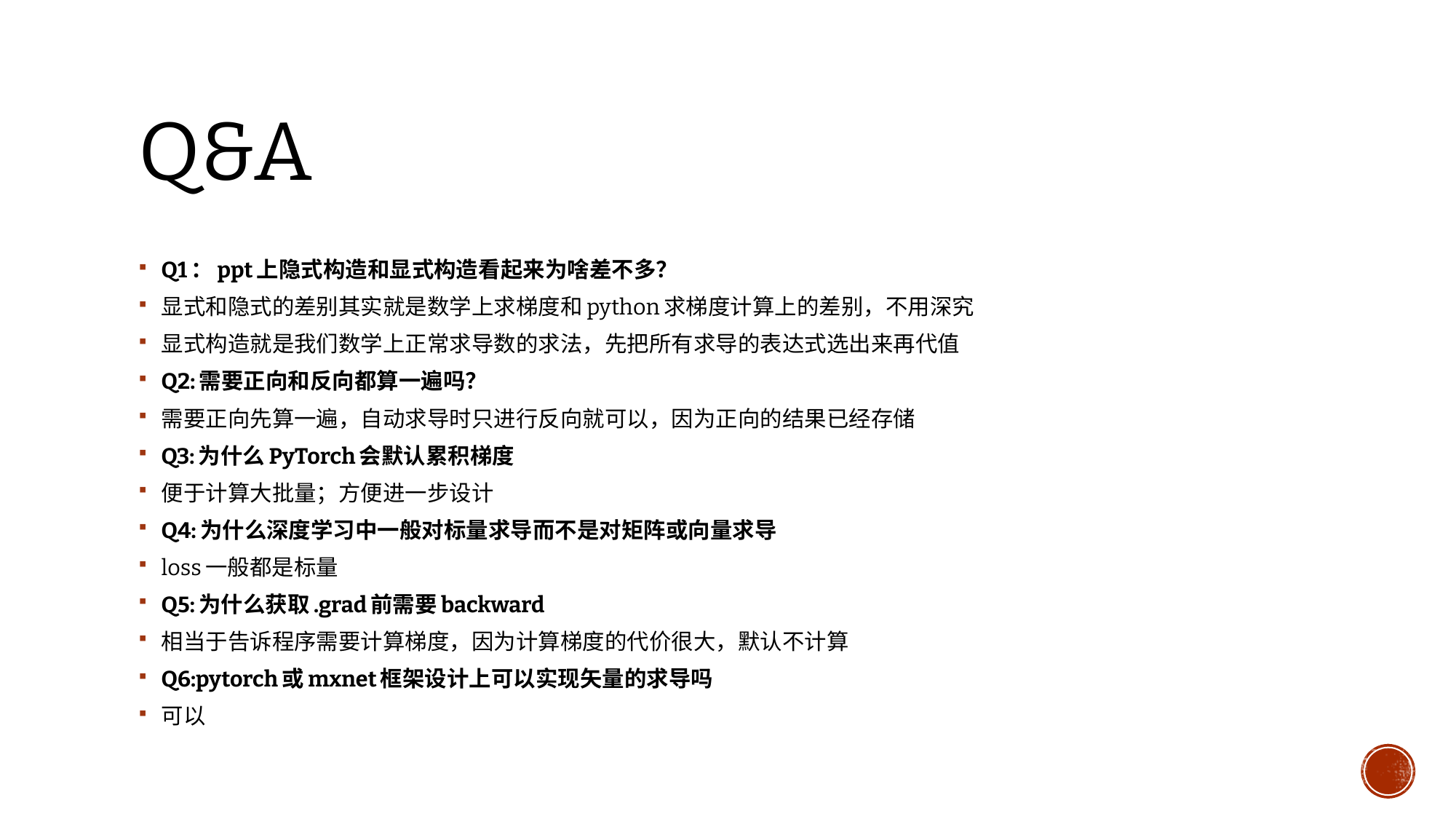

# Q&A
Q1：ppt上隐式构造和显式构造看起来为啥差不多？
显式和隐式的差别其实就是数学上求梯度和python求梯度计算上的差别，不用深究
显式构造就是我们数学上正常求导数的求法，先把所有求导的表达式选出来再代值
Q2:需要正向和反向都算一遍吗？
需要正向先算一遍，自动求导时只进行反向就可以，因为正向的结果已经存储
Q3:为什么PyTorch会默认累积梯度
便于计算大批量；方便进一步设计
Q4:为什么深度学习中一般对标量求导而不是对矩阵或向量求导
loss一般都是标量
Q5:为什么获取.grad前需要backward
相当于告诉程序需要计算梯度，因为计算梯度的代价很大，默认不计算
Q6:pytorch或mxnet框架设计上可以实现矢量的求导吗
可以